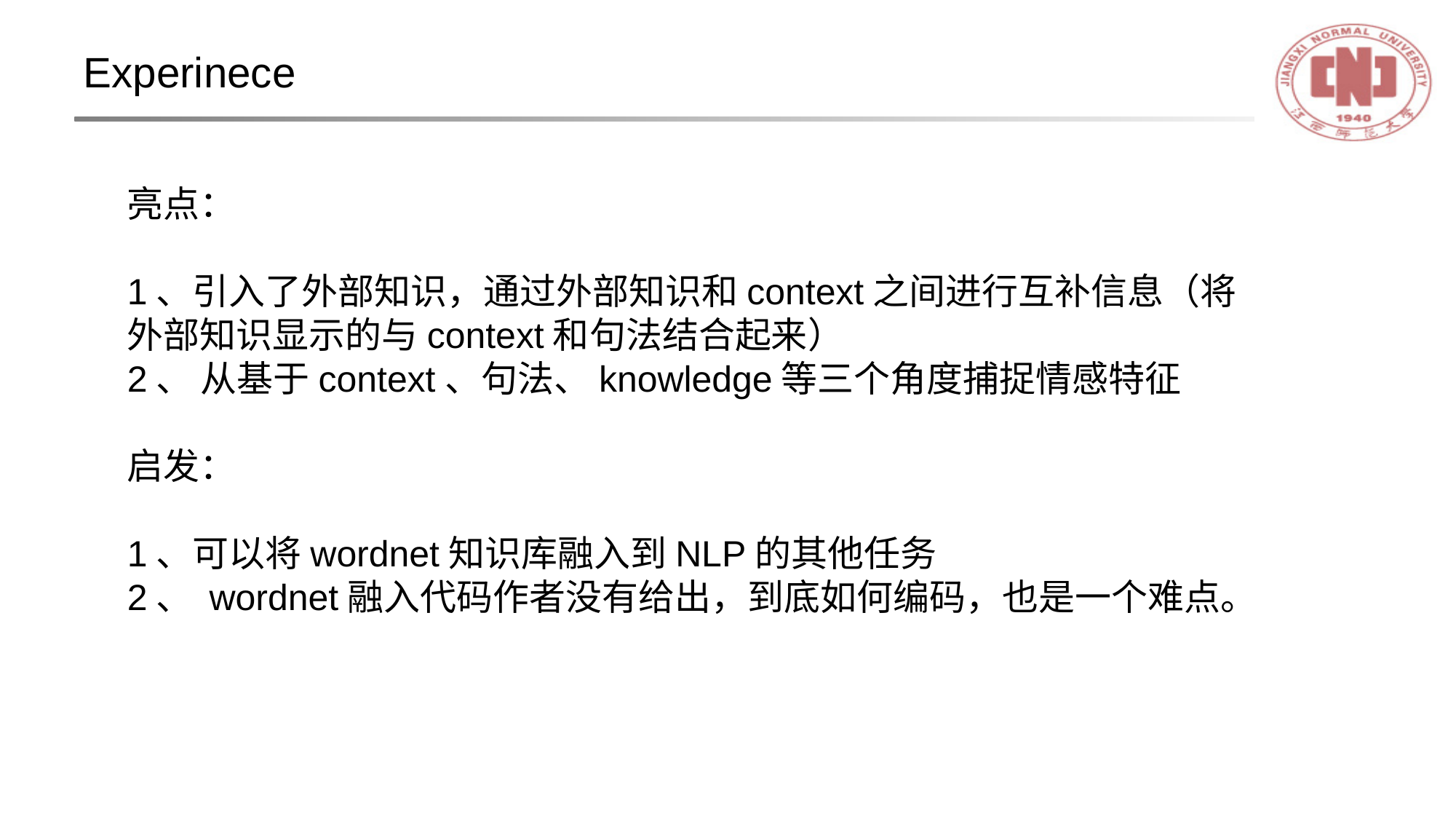

# Experinece

亮点：

1、引入了外部知识，通过外部知识和context之间进行互补信息（将外部知识显示的与context和句法结合起来）
2、 从基于context、句法、knowledge等三个角度捕捉情感特征

启发：

1、可以将wordnet知识库融入到NLP的其他任务
2、 wordnet融入代码作者没有给出，到底如何编码，也是一个难点。